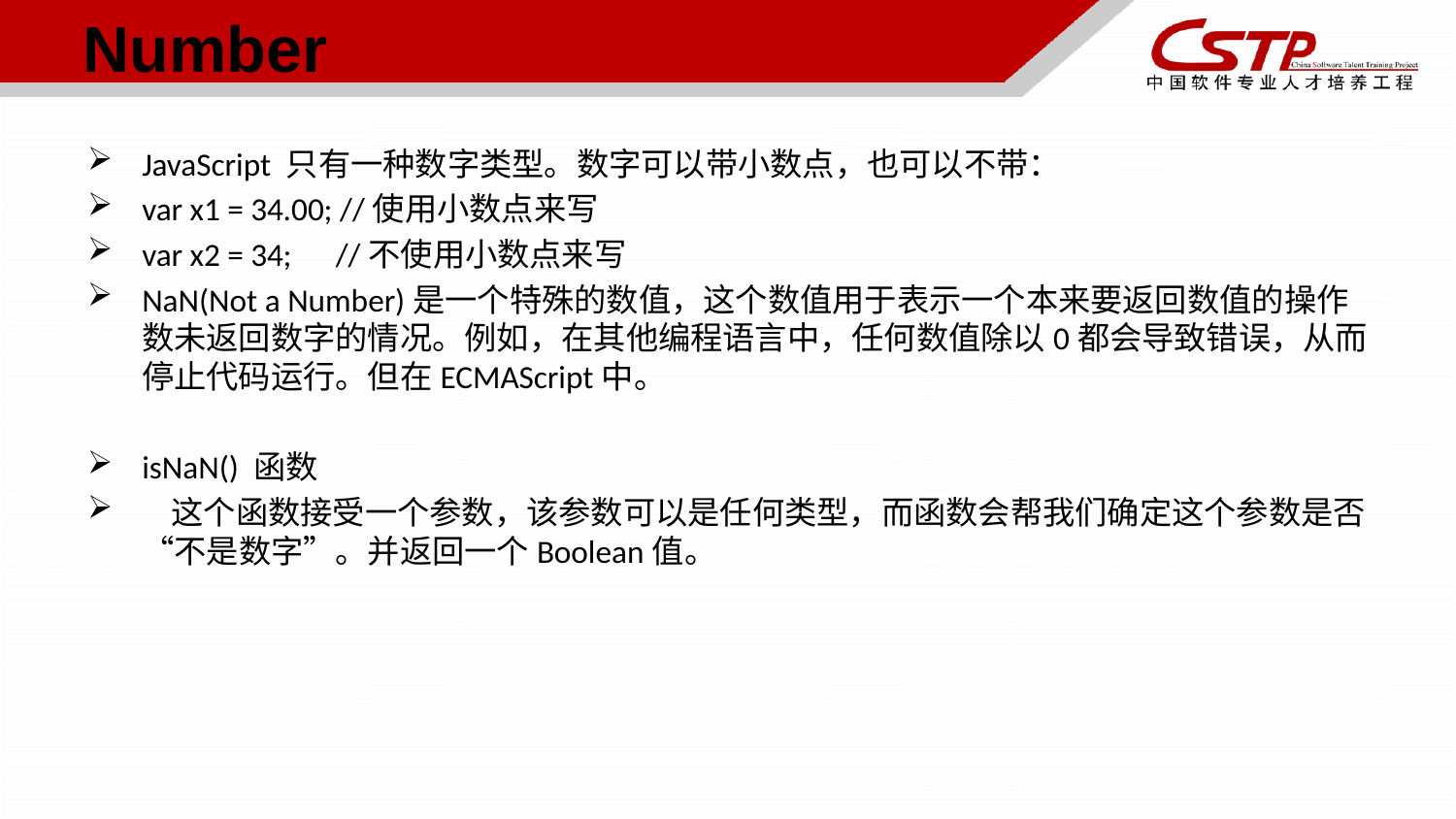

# Number
JavaScript 只有一种数字类型。数字可以带小数点，也可以不带：
var x1 = 34.00; //使用小数点来写
var x2 = 34;      //不使用小数点来写
NaN(Not a Number)是一个特殊的数值，这个数值用于表示一个本来要返回数值的操作数未返回数字的情况。例如，在其他编程语言中，任何数值除以0都会导致错误，从而停止代码运行。但在ECMAScript中。

isNaN() 函数
   这个函数接受一个参数，该参数可以是任何类型，而函数会帮我们确定这个参数是否“不是数字”。并返回一个Boolean值。